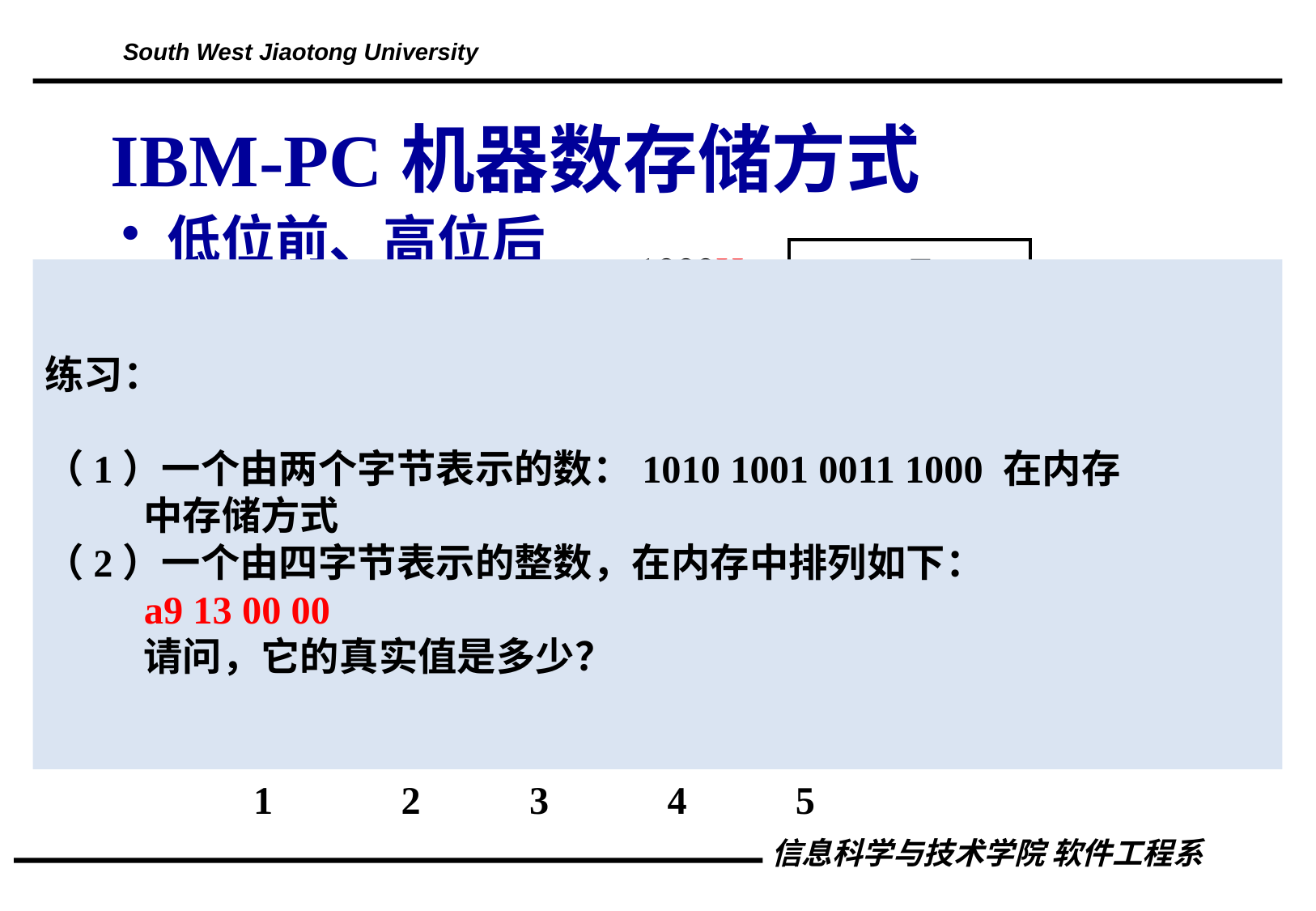

# IBM-PC机器数存储方式
低位前、高位后
| a7 |
| --- |
| fa |
| 4f |
| 54 |
| … |
1000H
1001H
1002H
1003H
1004H
练习：

（1）一个由两个字节表示的数：1010 1001 0011 1000 在内存
          中存储方式
（2）一个由四字节表示的整数，在内存中排列如下：
          a9 13 00 00
          请问，它的真实值是多少？
544ffaa7H

0F8ABDCFH
| CF | BD | 8A | 0F |  |  |
| --- | --- | --- | --- | --- | --- |

1             2           3            4           5